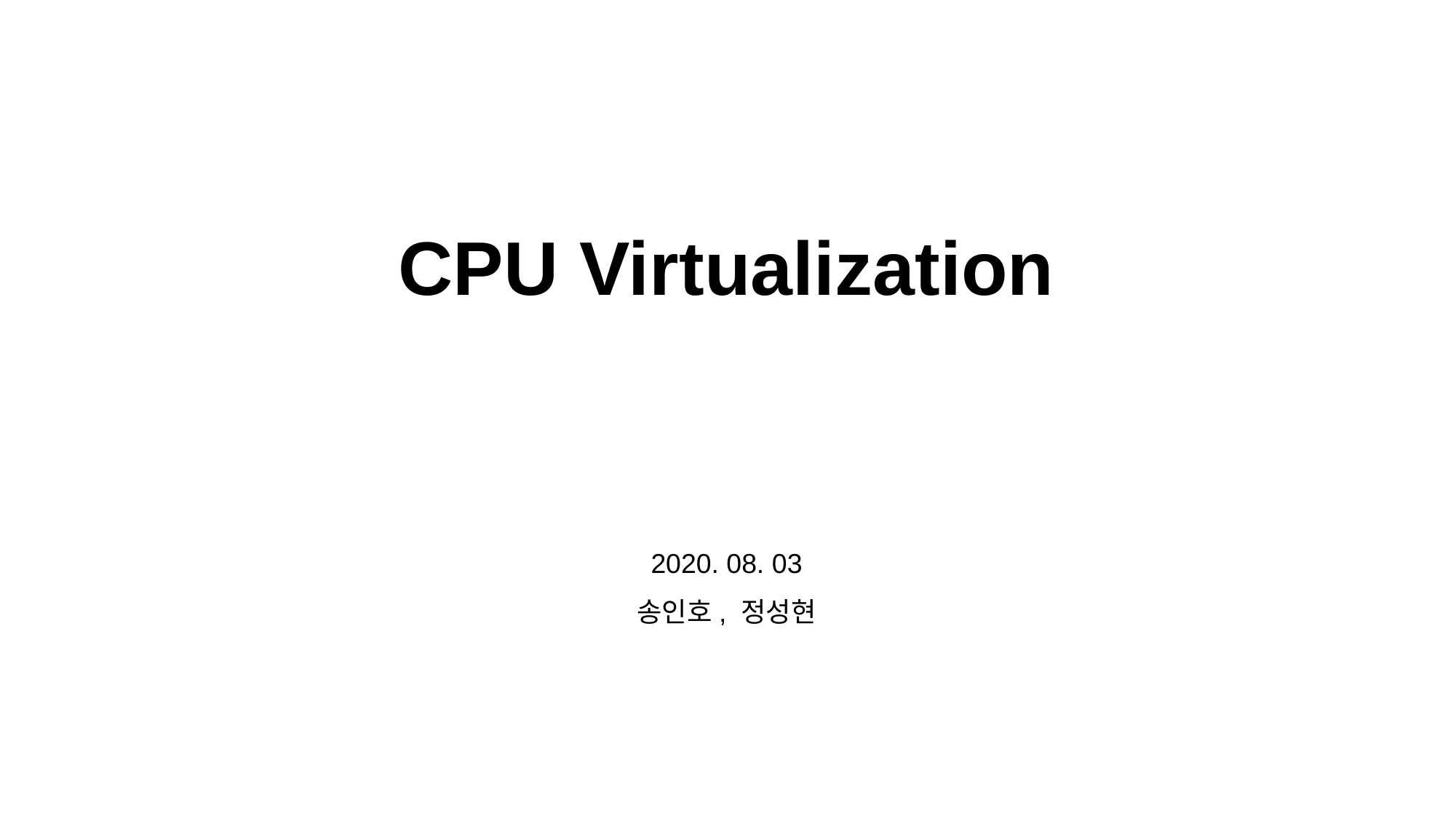

# CPU Virtualization
2020. 08. 03
송인호, 정성현